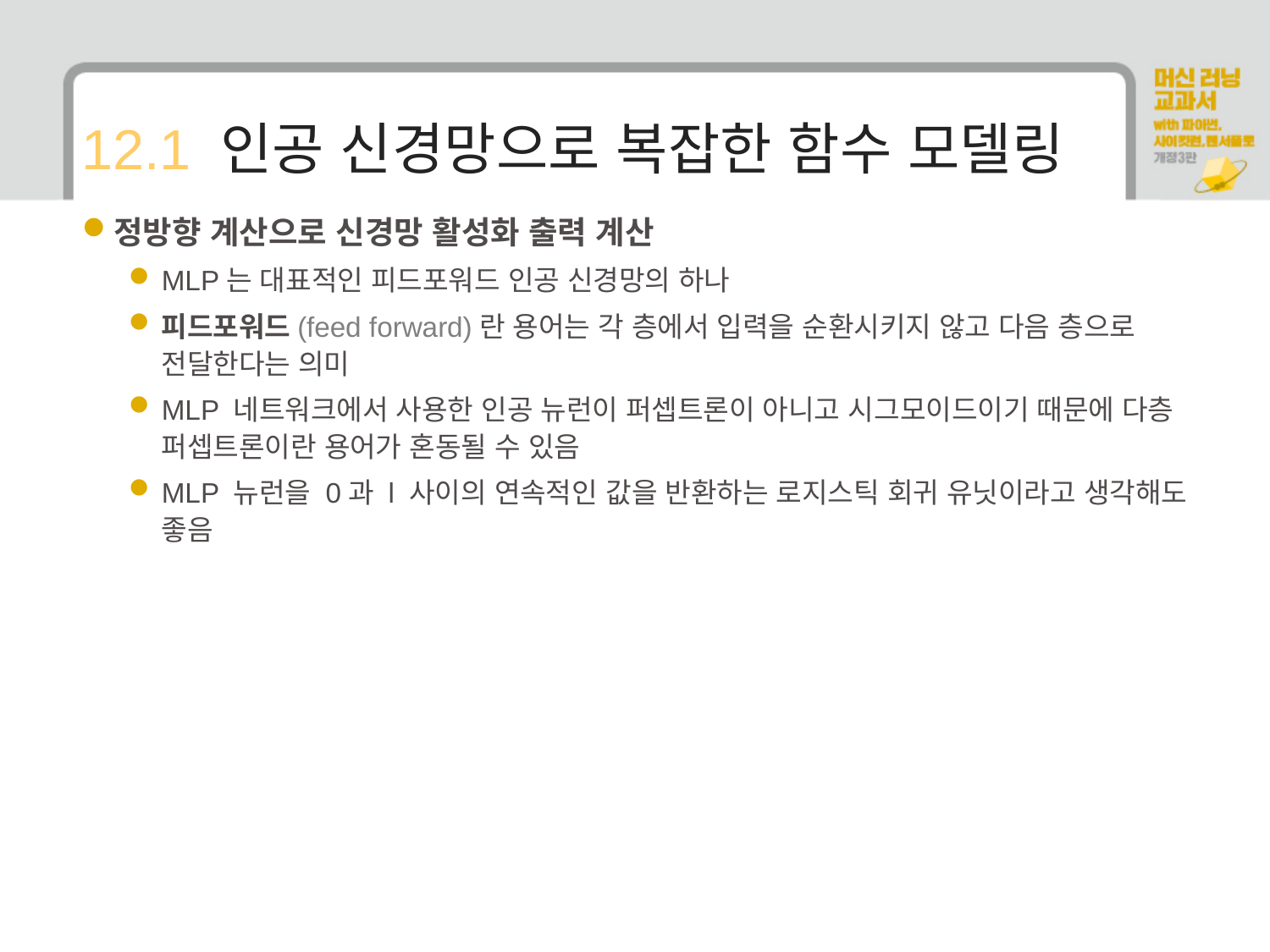

# 12.1 인공 신경망으로 복잡한 함수 모델링
정방향 계산으로 신경망 활성화 출력 계산
MLP는 대표적인 피드포워드 인공 신경망의 하나
피드포워드(feed forward)란 용어는 각 층에서 입력을 순환시키지 않고 다음 층으로 전달한다는 의미
MLP 네트워크에서 사용한 인공 뉴런이 퍼셉트론이 아니고 시그모이드이기 때문에 다층 퍼셉트론이란 용어가 혼동될 수 있음
MLP 뉴런을 0과 l 사이의 연속적인 값을 반환하는 로지스틱 회귀 유닛이라고 생각해도 좋음